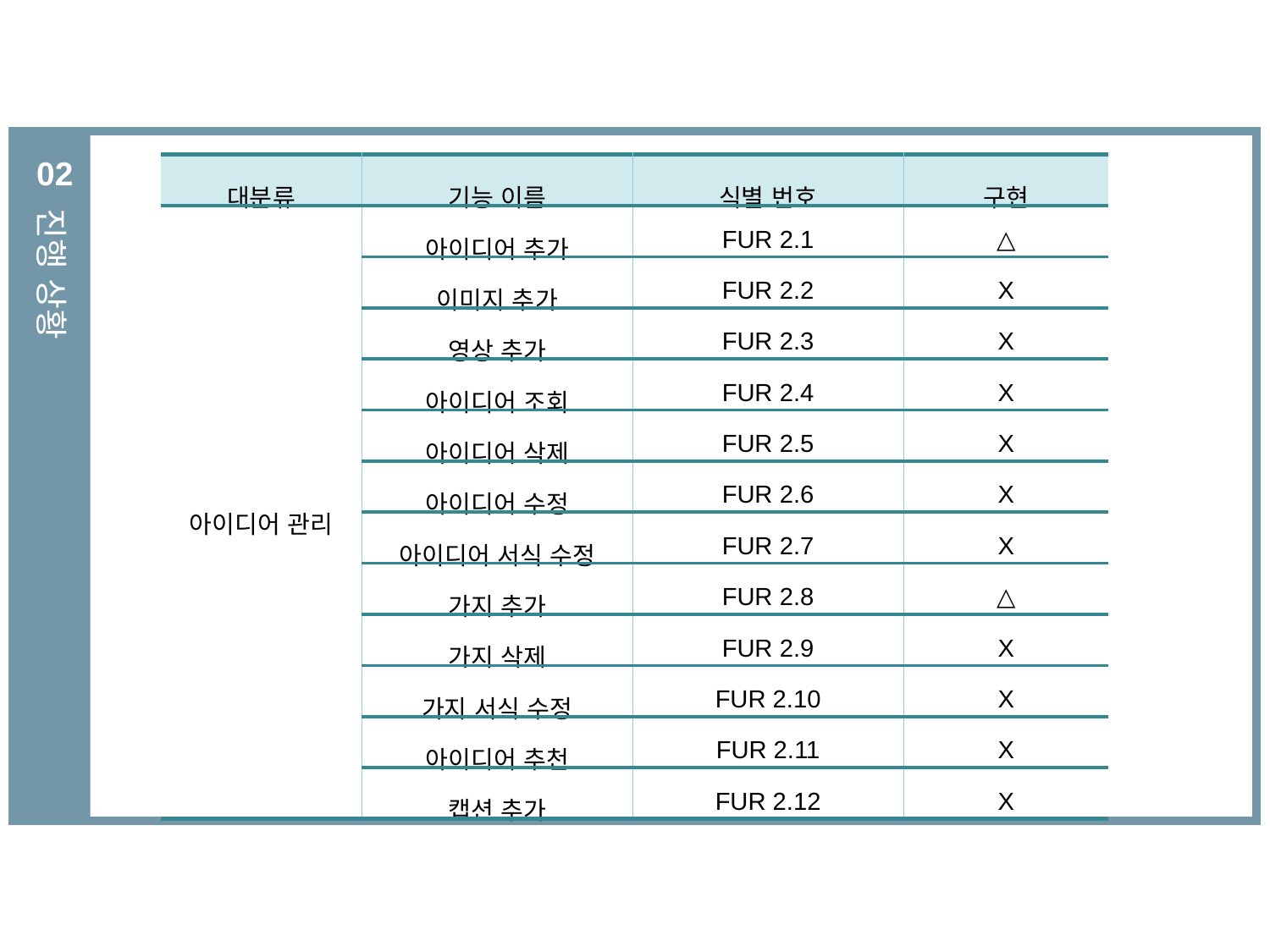

02
진행 상황

| 대분류 | 기능 이름 | 식별 번호 | 구현 |
| --- | --- | --- | --- |
| 아이디어 관리 | 아이디어 추가 | FUR 2.1 | △ |
|  | 이미지 추가 | FUR 2.2 | X |
|  | 영상 추가 | FUR 2.3 | X |
|  | 아이디어 조회 | FUR 2.4 | X |
|  | 아이디어 삭제 | FUR 2.5 | X |
|  | 아이디어 수정 | FUR 2.6 | X |
|  | 아이디어 서식 수정 | FUR 2.7 | X |
|  | 가지 추가 | FUR 2.8 | △ |
|  | 가지 삭제 | FUR 2.9 | X |
|  | 가지 서식 수정 | FUR 2.10 | X |
|  | 아이디어 추천 | FUR 2.11 | X |
|  | 캡션 추가 | FUR 2.12 | X |